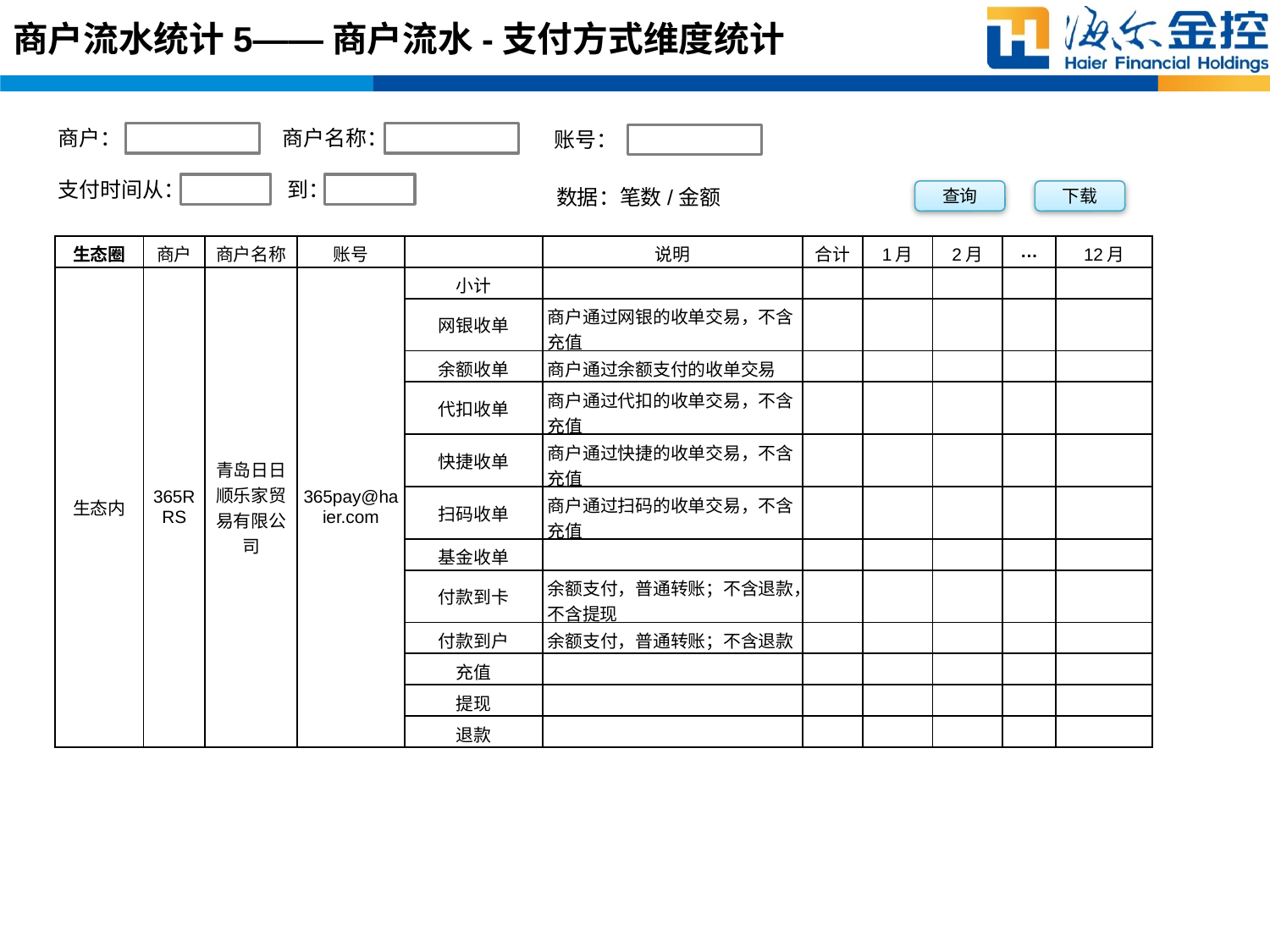

# 商户流水统计5——商户流水-支付方式维度统计
商户：
商户名称：
账号：

支付时间从：
到：

数据：笔数/金额
下载
查询
| 生态圈 | 商户 | 商户名称 | 账号 |  | 说明 | 合计 | 1月 | 2月 | … | 12月 |
| --- | --- | --- | --- | --- | --- | --- | --- | --- | --- | --- |
| 生态内 | 365RRS | 青岛日日顺乐家贸易有限公司 | 365pay@haier.com | 小计 |  |  |  |  |  |  |
|  |  |  |  | 网银收单 | 商户通过网银的收单交易，不含充值 |  |  |  |  |  |
|  |  |  |  | 余额收单 | 商户通过余额支付的收单交易 |  |  |  |  |  |
|  |  |  |  | 代扣收单 | 商户通过代扣的收单交易，不含充值 |  |  |  |  |  |
|  |  |  |  | 快捷收单 | 商户通过快捷的收单交易，不含充值 |  |  |  |  |  |
|  |  |  |  | 扫码收单 | 商户通过扫码的收单交易，不含充值 |  |  |  |  |  |
|  |  |  |  | 基金收单 |  |  |  |  |  |  |
|  |  |  |  | 付款到卡 | 余额支付，普通转账；不含退款，不含提现 |  |  |  |  |  |
|  |  |  |  | 付款到户 | 余额支付，普通转账；不含退款 |  |  |  |  |  |
|  |  |  |  | 充值 |  |  |  |  |  |  |
|  |  |  |  | 提现 |  |  |  |  |  |  |
|  |  |  |  | 退款 |  |  |  |  |  |  |